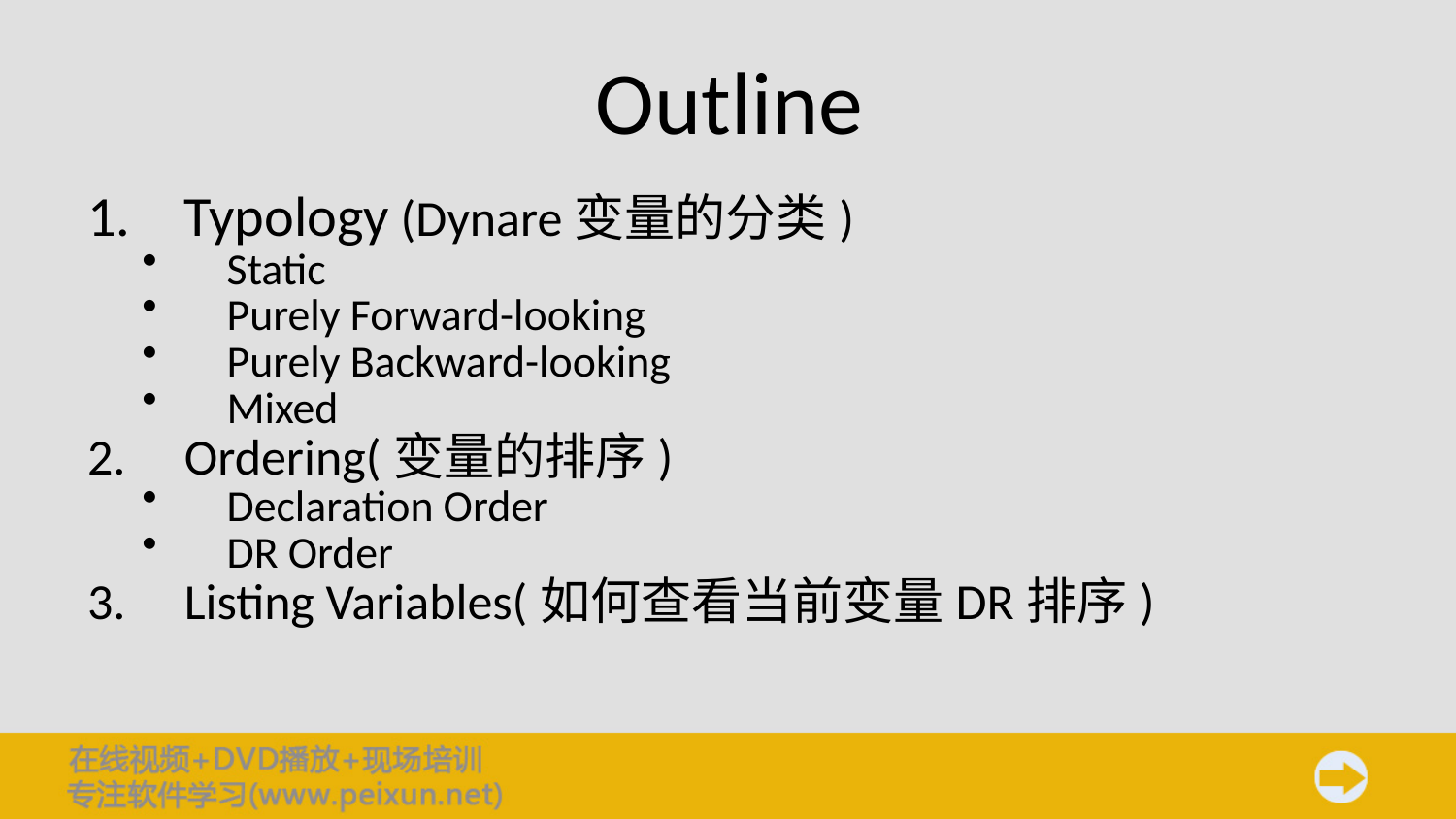

# Outline
Typology (Dynare变量的分类)
Static
Purely Forward-looking
Purely Backward-looking
Mixed
Ordering(变量的排序)
Declaration Order
DR Order
Listing Variables(如何查看当前变量DR排序)